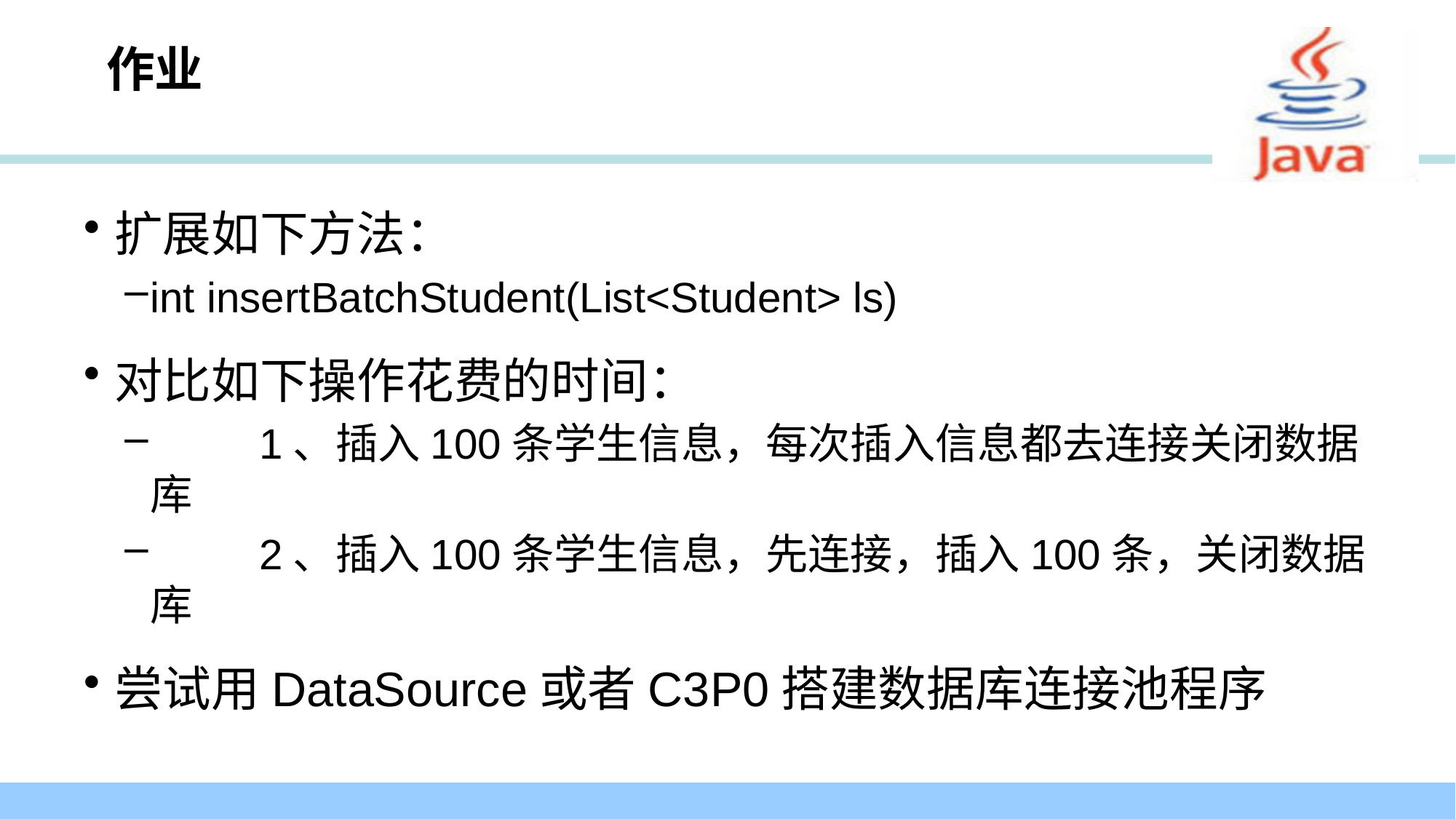

# 作业
扩展如下方法：
int insertBatchStudent(List<Student> ls)
对比如下操作花费的时间：
	1、插入100条学生信息，每次插入信息都去连接关闭数据库
	2、插入100条学生信息，先连接，插入100条，关闭数据库
尝试用DataSource或者C3P0搭建数据库连接池程序